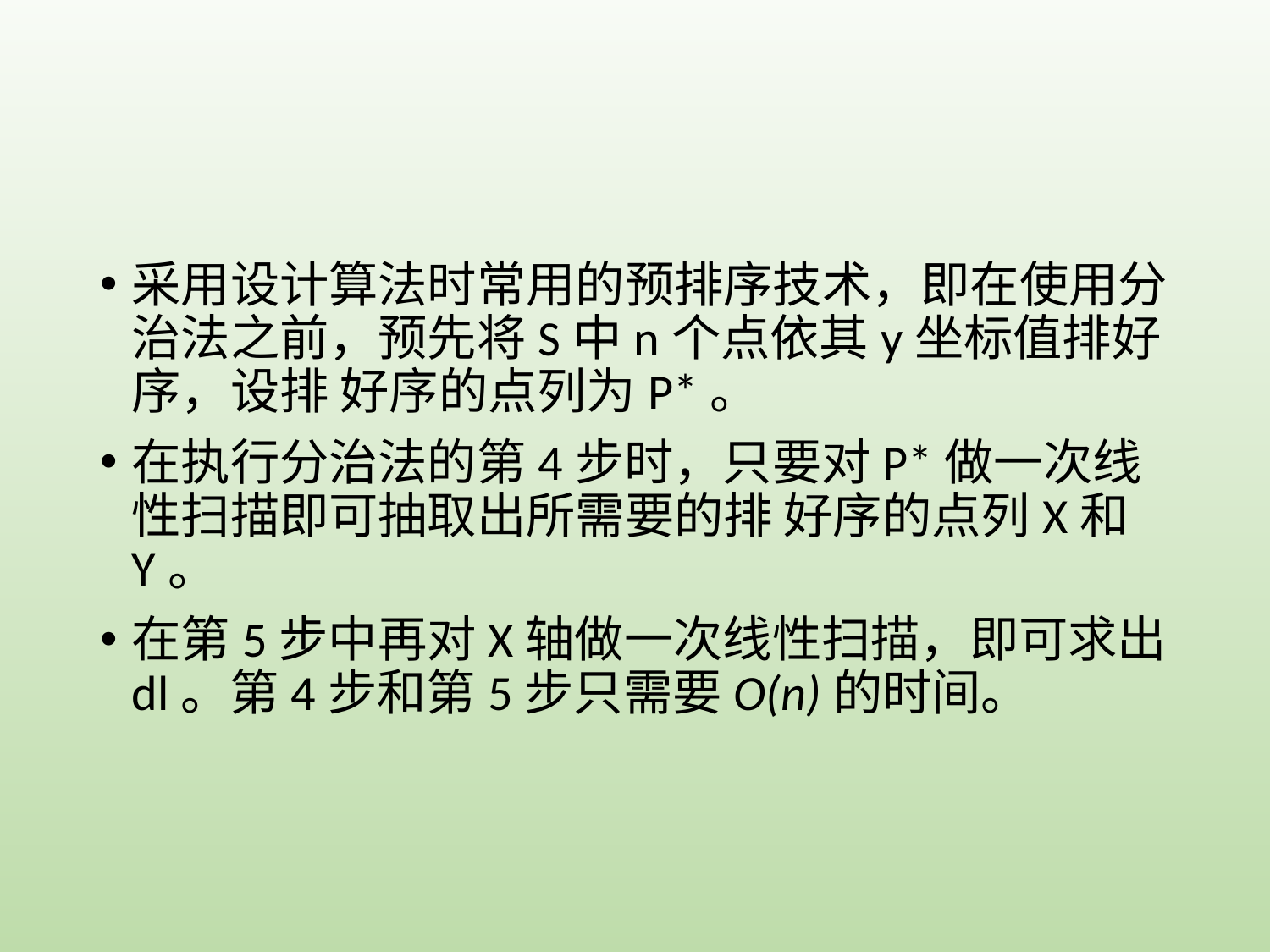

#
采用设计算法时常用的预排序技术，即在使用分治法之前，预先将S中n个点依其y坐标值排好序，设排 好序的点列为P*。
在执行分治法的第4步时，只要对P*做一次线性扫描即可抽取出所需要的排 好序的点列X和Y。
在第5步中再对X轴做一次线性扫描，即可求出dl。第4步和第5步只需要O(n)的时间。